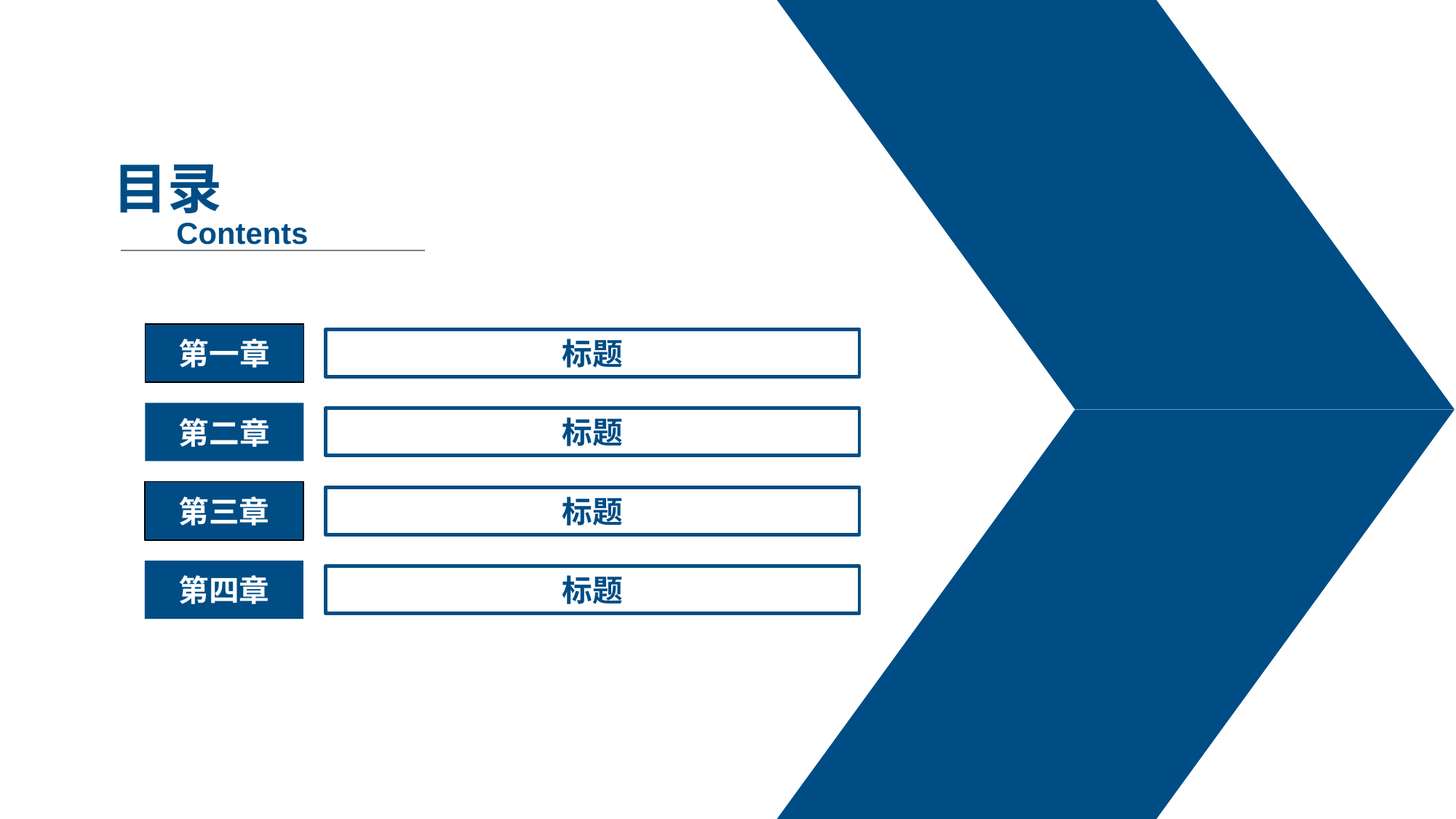

目录
Contents
第一章
标题
第二章
标题

第三章
标题
第四章
标题